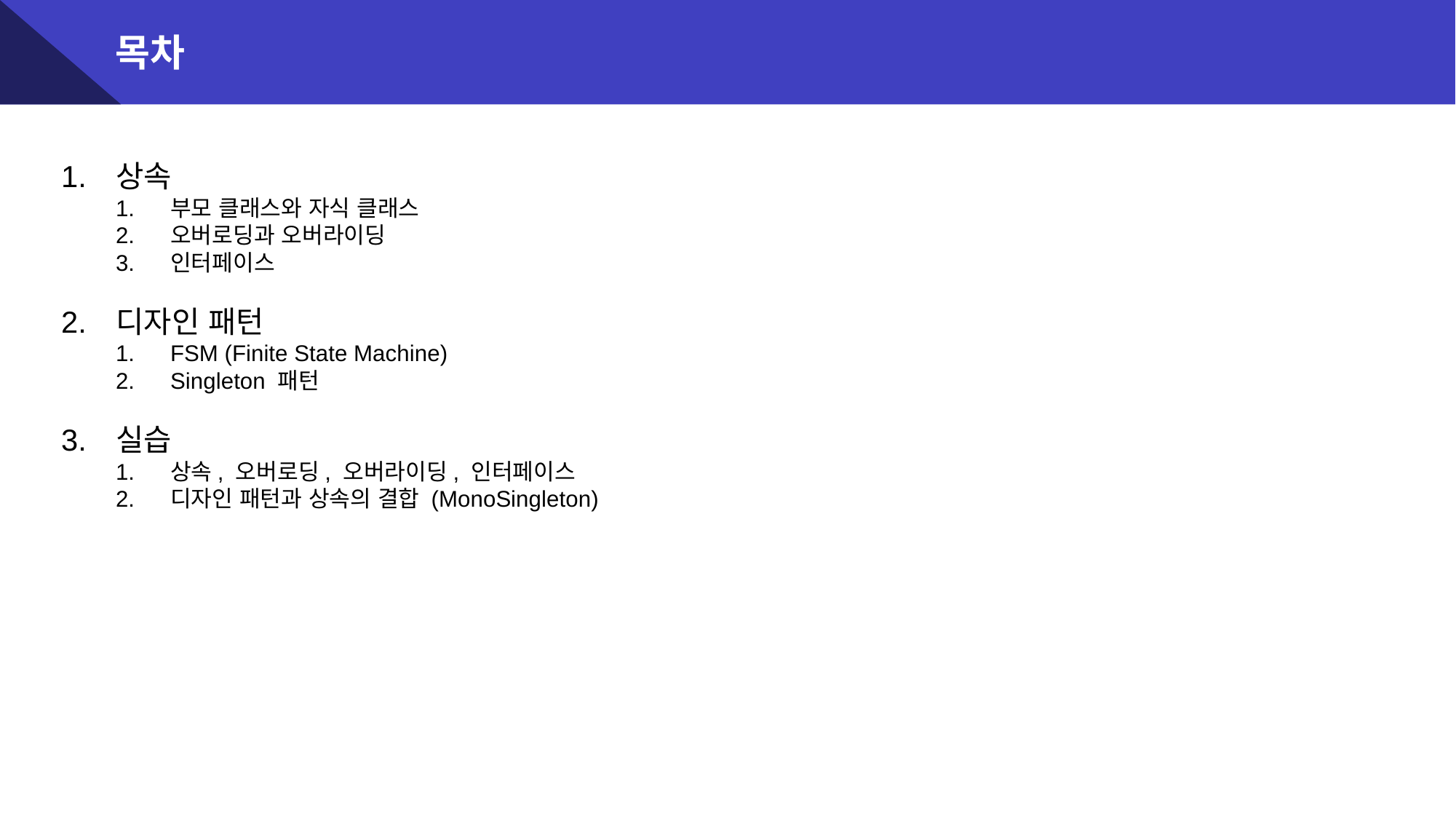

목차
상속
부모 클래스와 자식 클래스
오버로딩과 오버라이딩
인터페이스
디자인 패턴
FSM (Finite State Machine)
Singleton 패턴
실습
상속, 오버로딩, 오버라이딩, 인터페이스
디자인 패턴과 상속의 결합 (MonoSingleton)